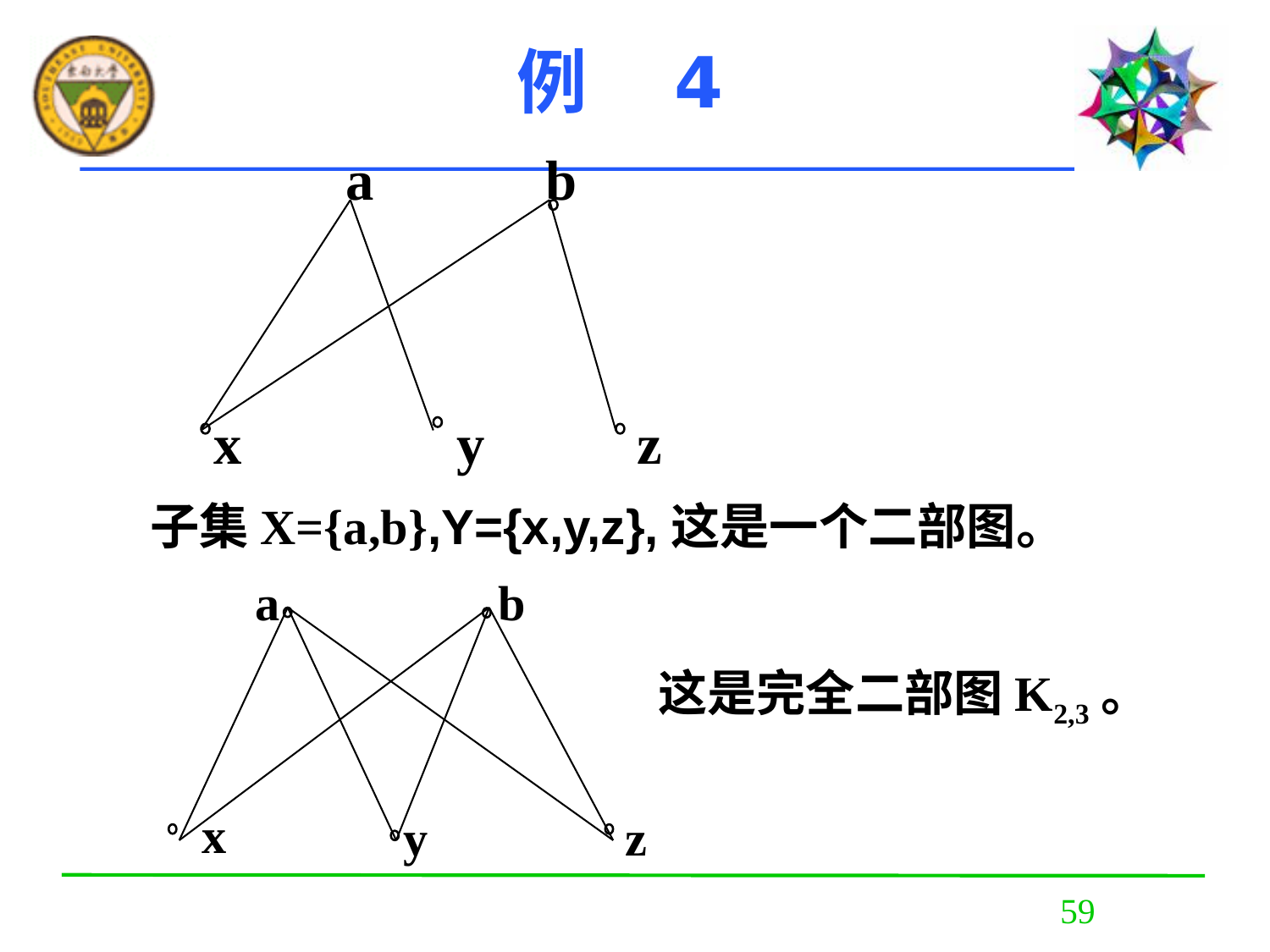

# 例　4

a
b

x
y
z
子集X={a,b},Y={x,y,z},这是一个二部图。
a
b

x
y
z
这是完全二部图K2,3。